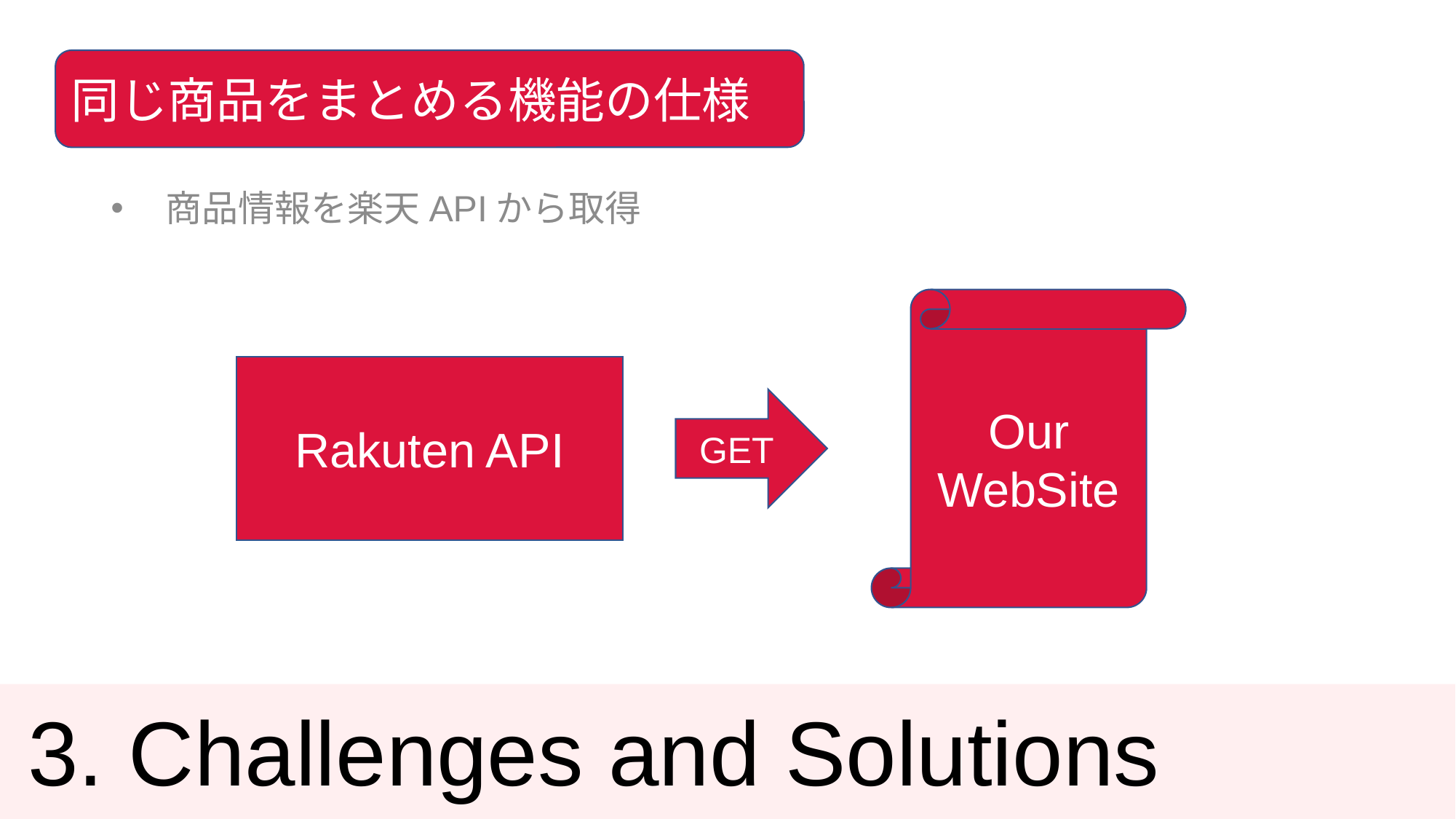

同じ商品をまとめる機能の仕様
商品情報を楽天APIから取得
Our WebSite
Rakuten API
GET
# 3. Challenges and Solutions